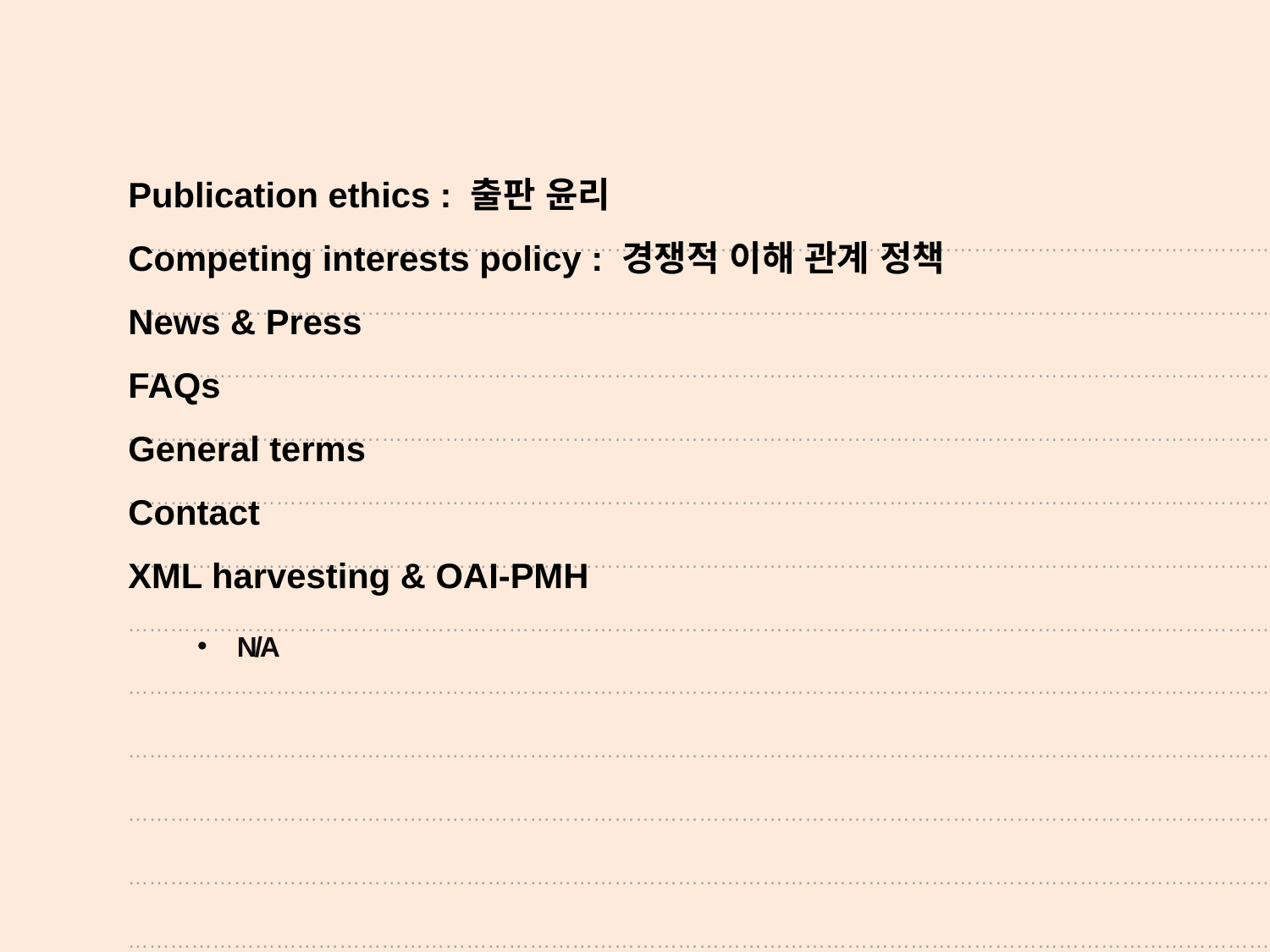

Publication ethics : 출판 윤리
Competing interests policy : 경쟁적 이해 관계 정책
News & Press
FAQs
General terms
Contact
XML harvesting & OAI-PMH

N/A